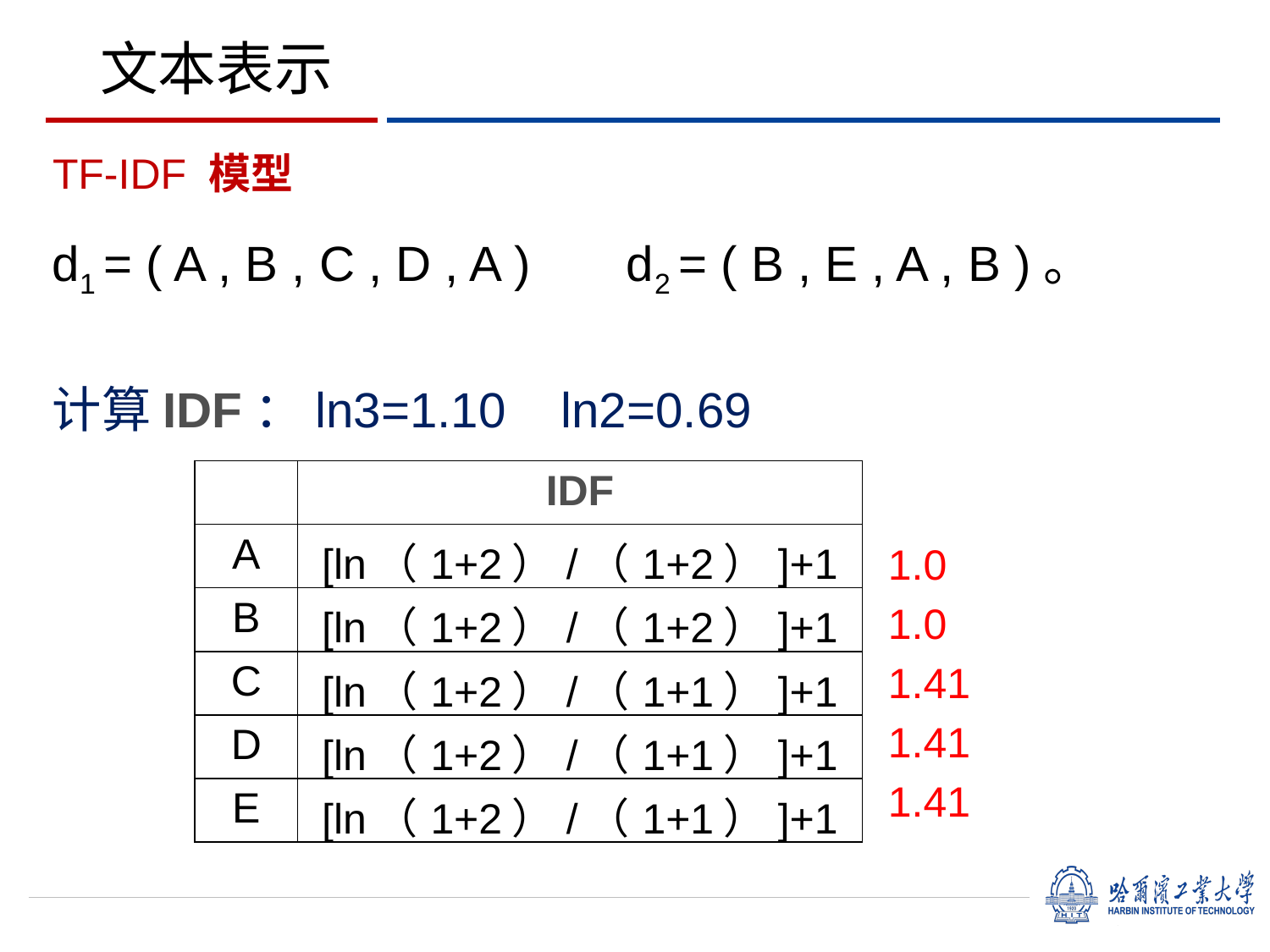

# 文本表示
TF-IDF 模型

d1 = ( A , B , C , D , A )       d2 = ( B , E , A , B )。

计算IDF：ln3=1.10    ln2=0.69
|  | IDF |
| --- | --- |
| A | [ln（1+2）/（1+2）]+1 |
| B | [ln（1+2）/（1+2）]+1 |
| C | [ln（1+2）/（1+1）]+1 |
| D | [ln（1+2）/（1+1）]+1 |
| E | [ln（1+2）/（1+1）]+1 |
1.0
1.0
1.41
1.41
1.41